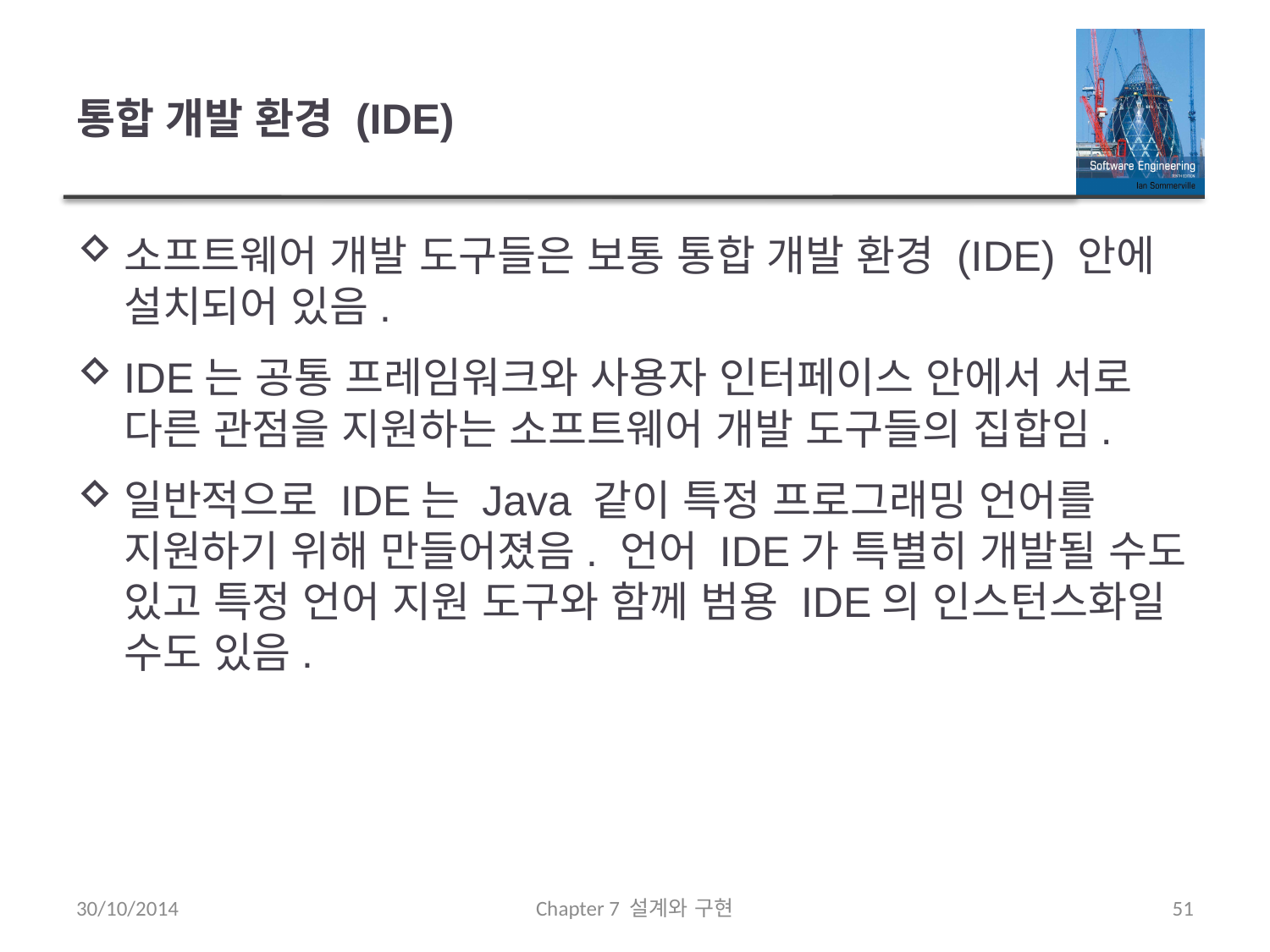

# 통합 개발 환경 (IDE)
소프트웨어 개발 도구들은 보통 통합 개발 환경 (IDE) 안에 설치되어 있음.
IDE는 공통 프레임워크와 사용자 인터페이스 안에서 서로 다른 관점을 지원하는 소프트웨어 개발 도구들의 집합임.
일반적으로 IDE는 Java 같이 특정 프로그래밍 언어를 지원하기 위해 만들어졌음. 언어 IDE가 특별히 개발될 수도 있고 특정 언어 지원 도구와 함께 범용 IDE의 인스턴스화일 수도 있음.

30/10/2014
Chapter 7 설계와 구현
51